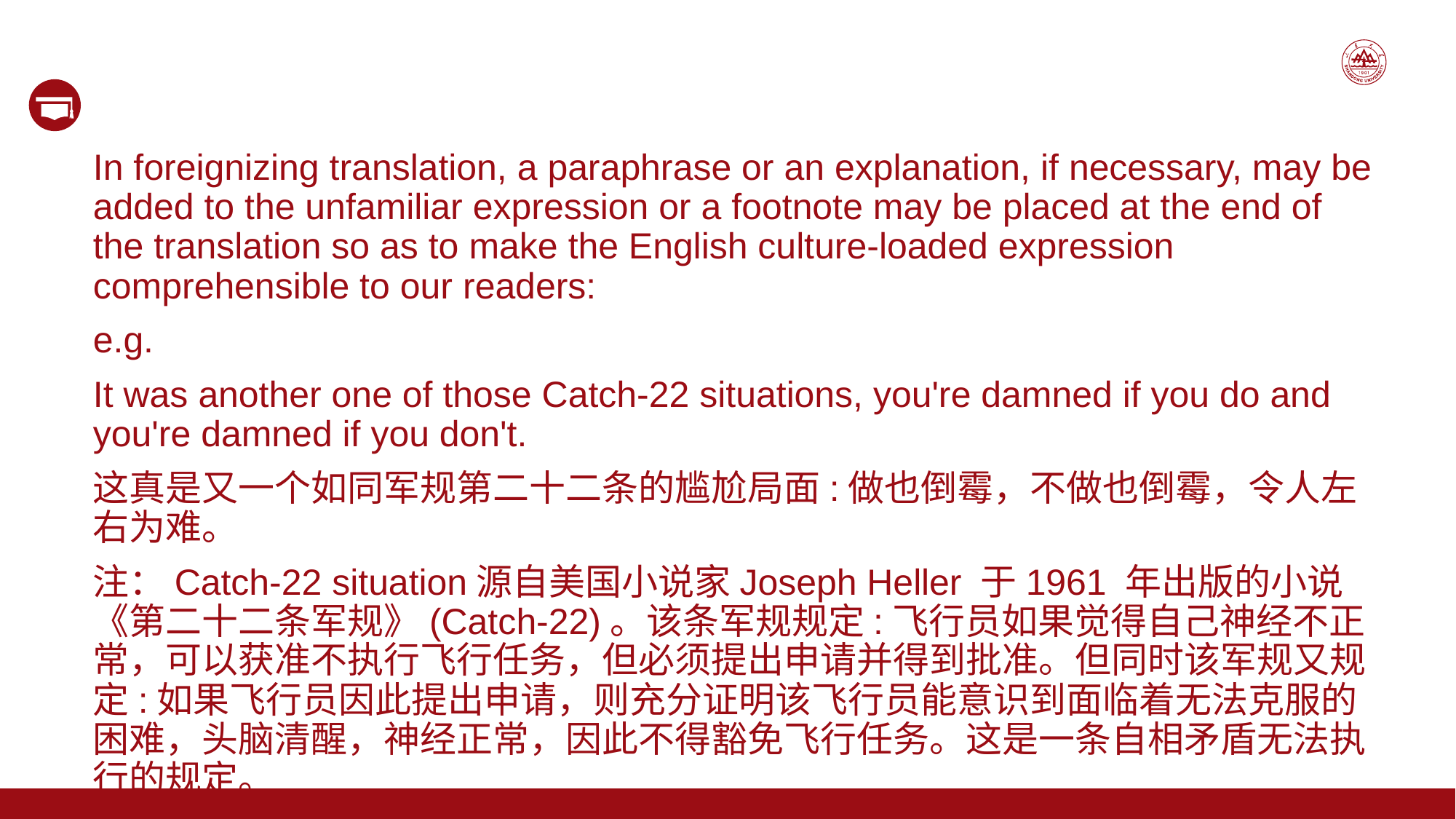

In foreignizing translation, a paraphrase or an explanation, if necessary, may be added to the unfamiliar expression or a footnote may be placed at the end of the translation so as to make the English culture-loaded expression comprehensible to our readers:
e.g.
It was another one of those Catch-22 situations, you're damned if you do and you're damned if you don't.
这真是又一个如同军规第二十二条的尴尬局面:做也倒霉，不做也倒霉，令人左右为难。
注：Catch-22 situation源自美国小说家Joseph Heller 于1961 年出版的小说《第二十二条军规》(Catch-22)。该条军规规定:飞行员如果觉得自己神经不正常，可以获准不执行飞行任务，但必须提出申请并得到批准。但同时该军规又规定:如果飞行员因此提出申请，则充分证明该飞行员能意识到面临着无法克服的困难，头脑清醒，神经正常，因此不得豁免飞行任务。这是一条自相矛盾无法执行的规定。